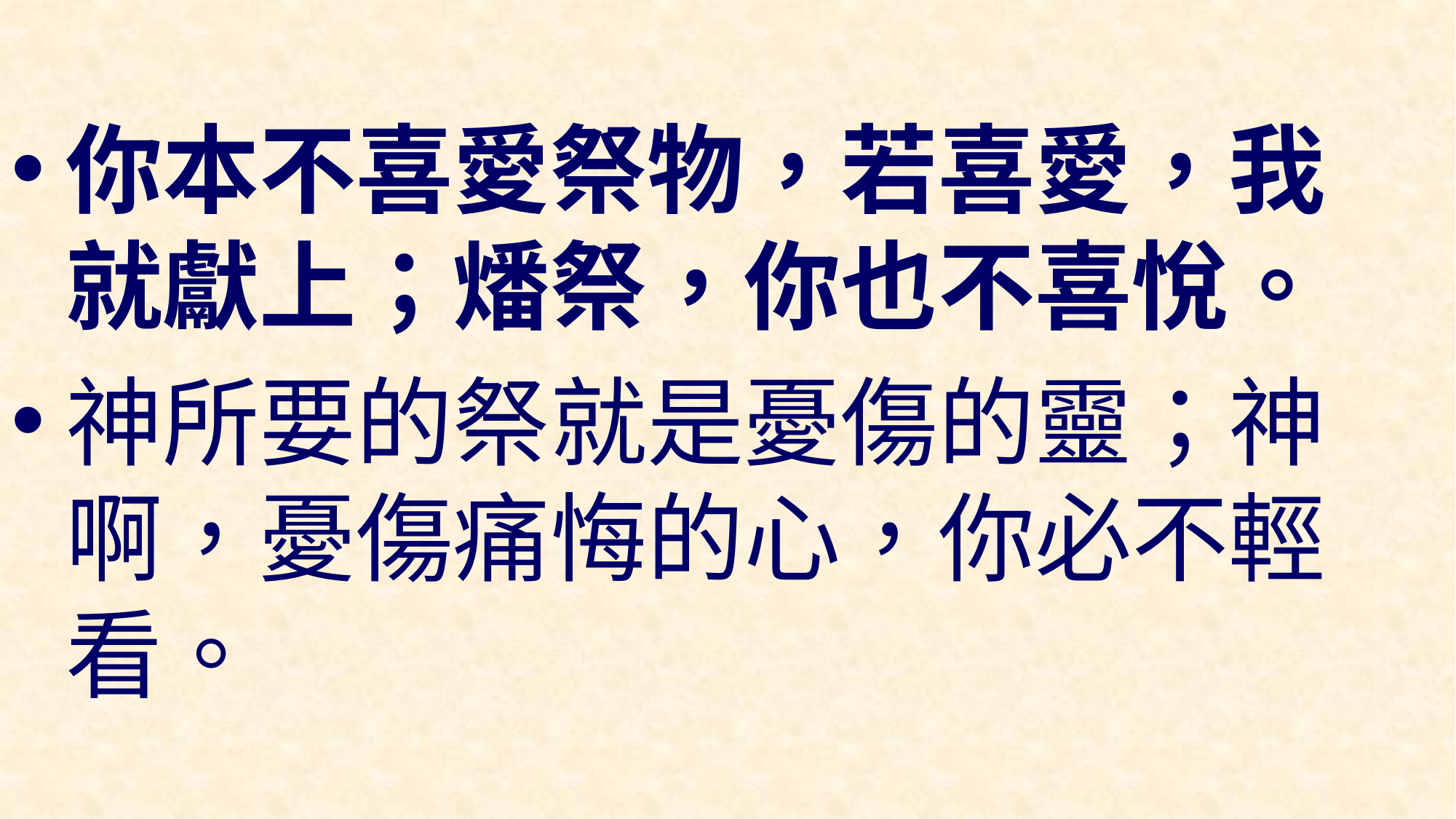

你本不喜愛祭物，若喜愛，我就獻上；燔祭，你也不喜悅。
神所要的祭就是憂傷的靈；神啊，憂傷痛悔的心，你必不輕看。